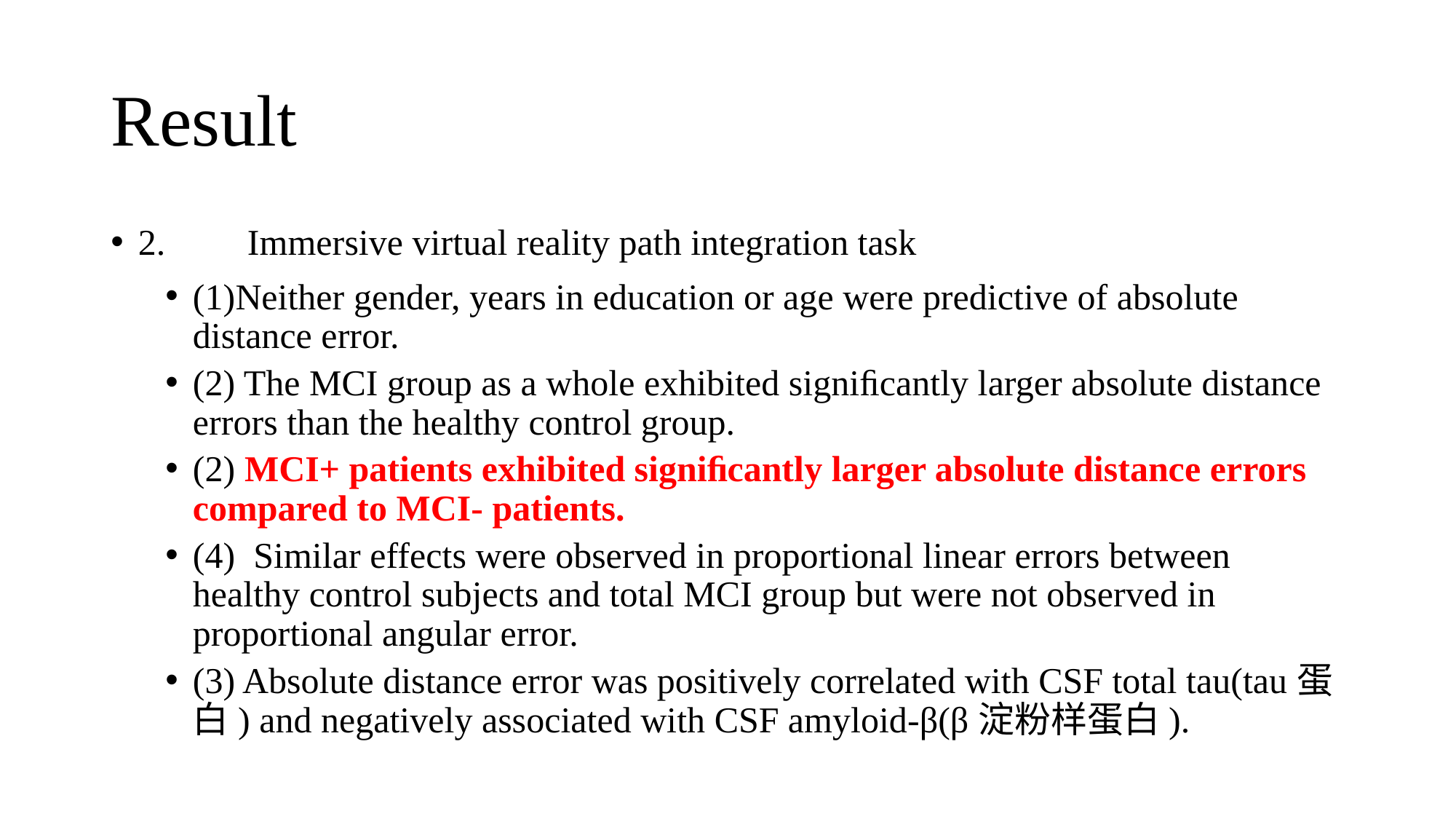

# Result
2.	Immersive virtual reality path integration task
(1)Neither gender, years in education or age were predictive of absolute distance error.
(2) The MCI group as a whole exhibited signiﬁcantly larger absolute distance errors than the healthy control group.
(2) MCI+ patients exhibited signiﬁcantly larger absolute distance errors compared to MCI- patients.
(4)  Similar effects were observed in proportional linear errors between healthy control subjects and total MCI group but were not observed in proportional angular error.
(3) Absolute distance error was positively correlated with CSF total tau(tau蛋白) and negatively associated with CSF amyloid-β(β淀粉样蛋白).